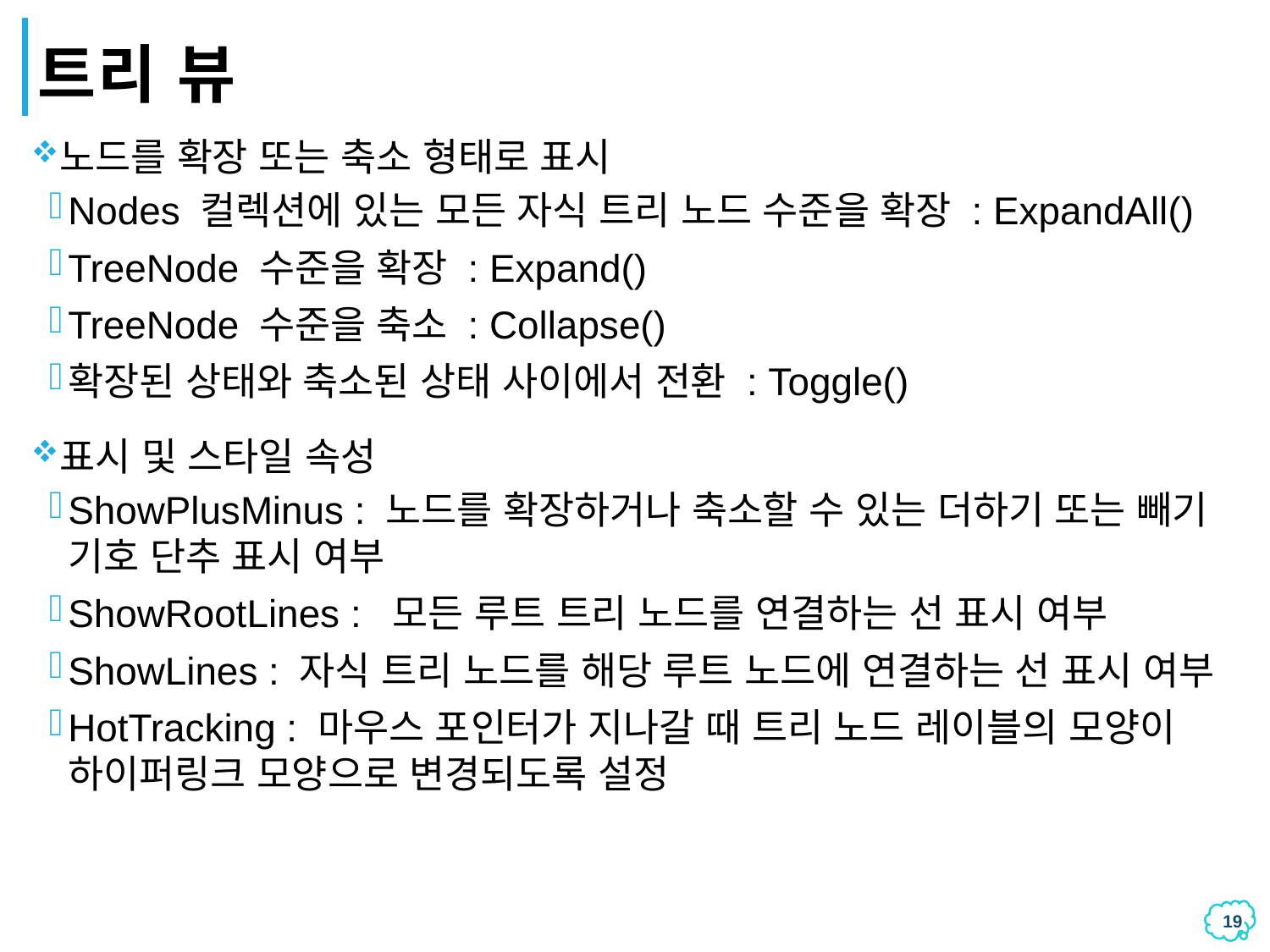

# 트리 뷰
노드를 확장 또는 축소 형태로 표시
Nodes 컬렉션에 있는 모든 자식 트리 노드 수준을 확장 : ExpandAll()
TreeNode 수준을 확장 : Expand()
TreeNode 수준을 축소 : Collapse()
확장된 상태와 축소된 상태 사이에서 전환 : Toggle()
표시 및 스타일 속성
ShowPlusMinus : 노드를 확장하거나 축소할 수 있는 더하기 또는 빼기 기호 단추 표시 여부
ShowRootLines :  모든 루트 트리 노드를 연결하는 선 표시 여부
ShowLines : 자식 트리 노드를 해당 루트 노드에 연결하는 선 표시 여부
HotTracking : 마우스 포인터가 지나갈 때 트리 노드 레이블의 모양이 하이퍼링크 모양으로 변경되도록 설정
19